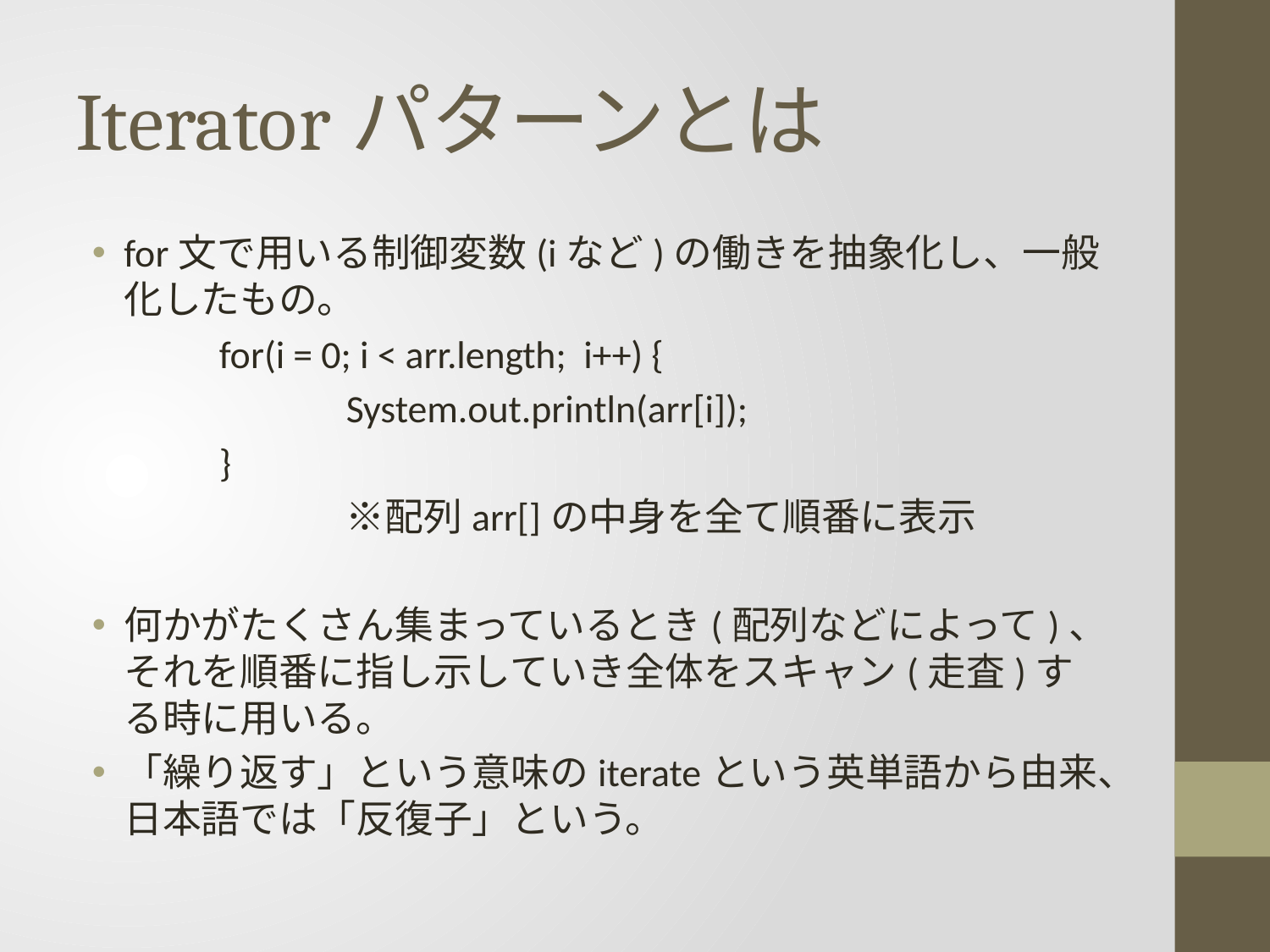

# Iteratorパターンとは
for文で用いる制御変数(iなど)の働きを抽象化し、一般化したもの。
	for(i = 0; i < arr.length;  i++) {
		System.out.println(arr[i]);
	}
　		※配列arr[]の中身を全て順番に表示

何かがたくさん集まっているとき(配列などによって)、それを順番に指し示していき全体をスキャン(走査)する時に用いる。
「繰り返す」という意味のiterateという英単語から由来、日本語では「反復子」という。